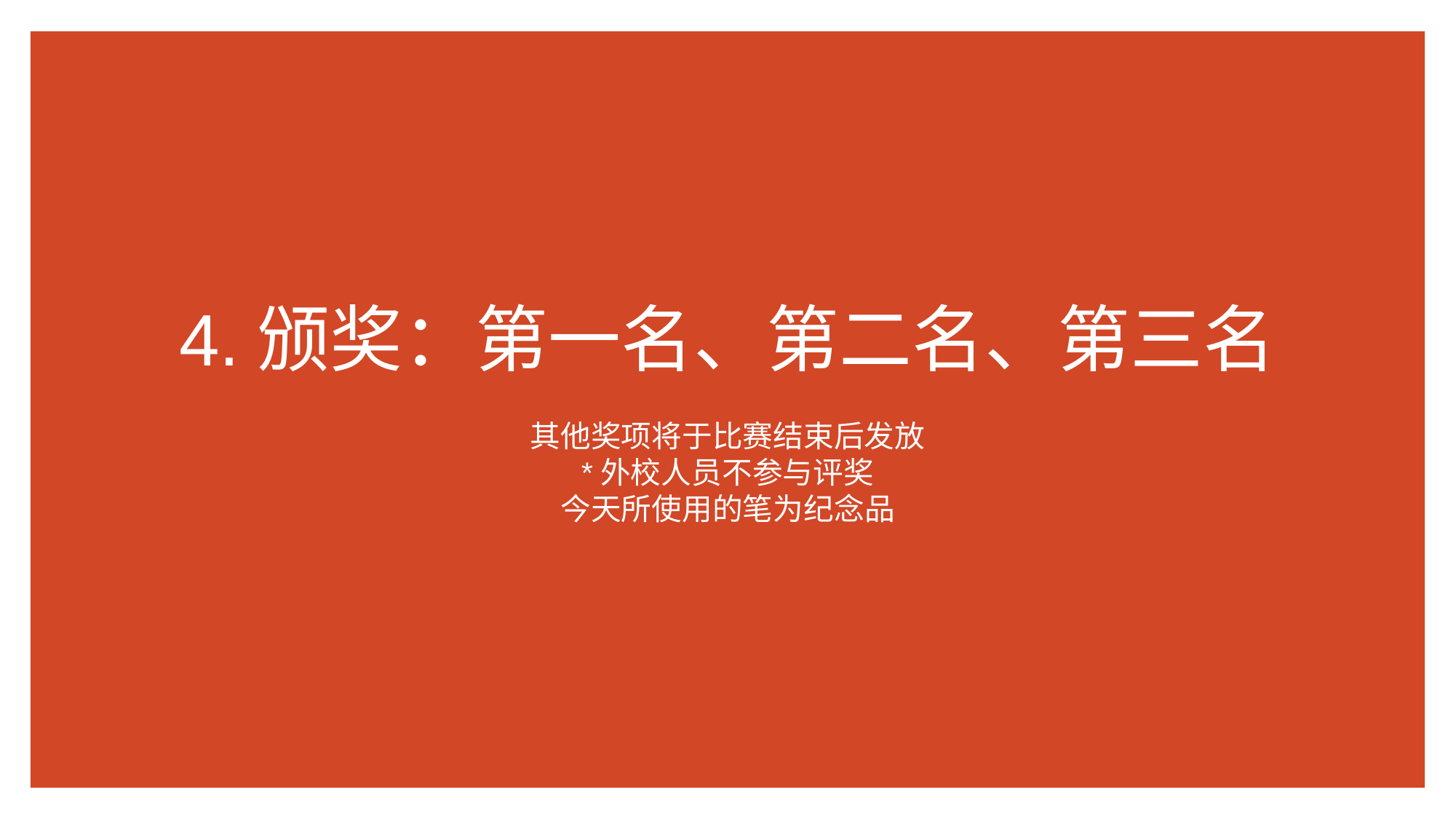

4.颁奖：第一名、第二名、第三名
其他奖项将于比赛结束后发放
*外校人员不参与评奖
今天所使用的笔为纪念品